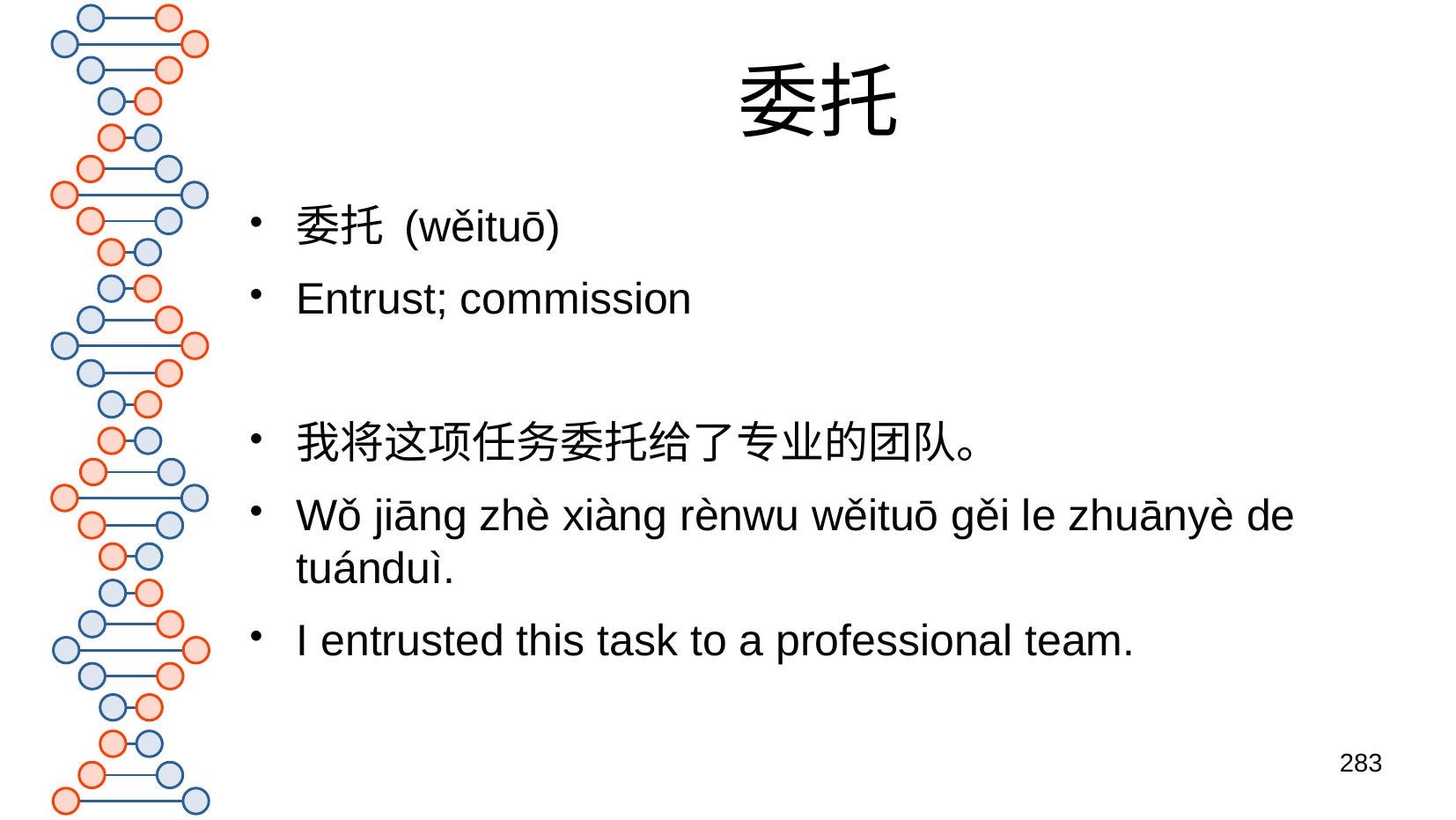

# 委托
委托 (wěituō)
Entrust; commission

我将这项任务委托给了专业的团队。
Wǒ jiāng zhè xiàng rènwu wěituō gěi le zhuānyè de tuánduì.
I entrusted this task to a professional team.

283